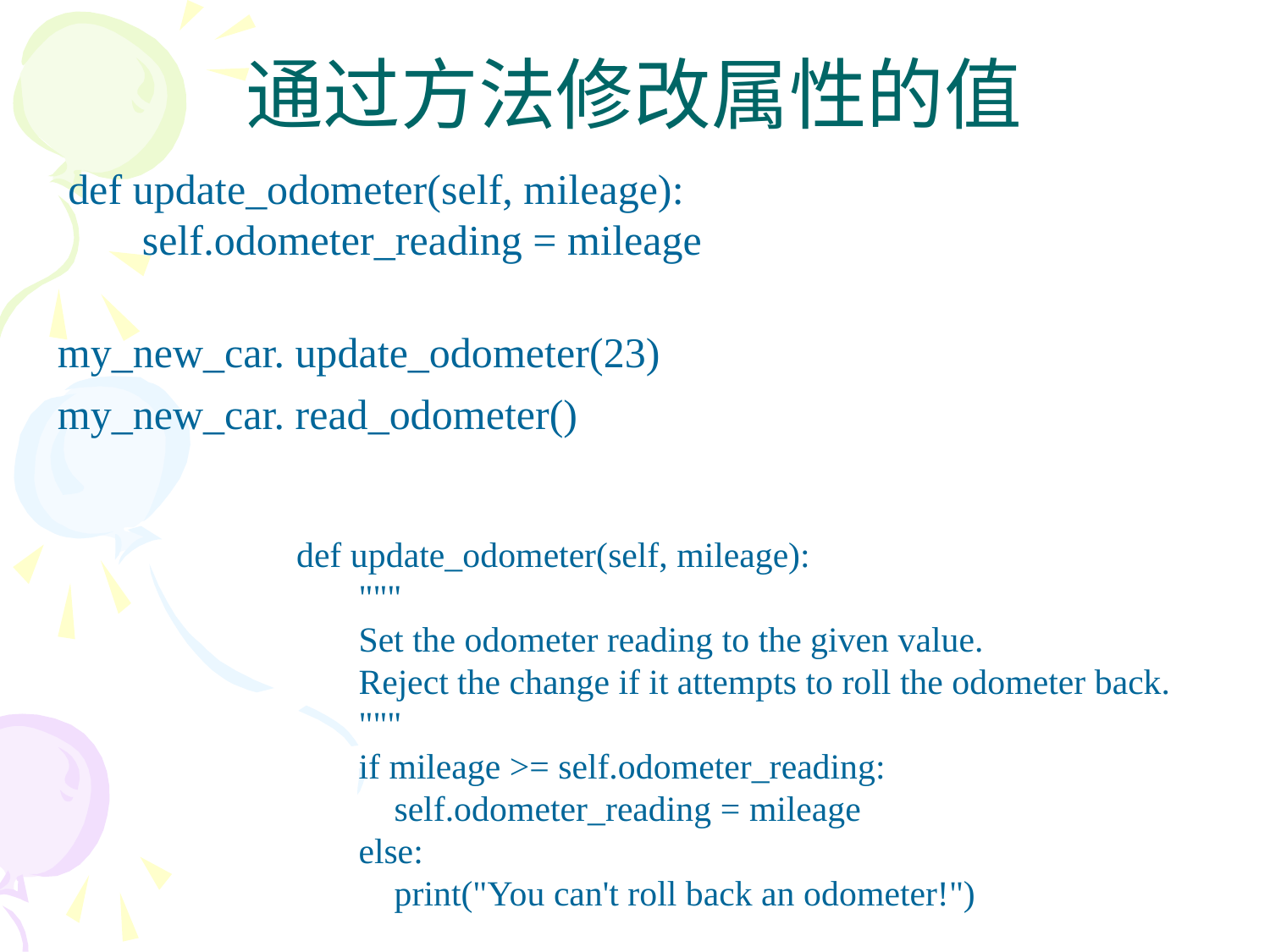

# 通过方法修改属性的值
 def update_odometer(self, mileage):
        self.odometer_reading = mileage

my_new_car. update_odometer(23)
my_new_car. read_odometer()

 def update_odometer(self, mileage):
        """
        Set the odometer reading to the given value.
        Reject the change if it attempts to roll the odometer back.
        """
        if mileage >= self.odometer_reading:
            self.odometer_reading = mileage
        else:
            print("You can't roll back an odometer!")